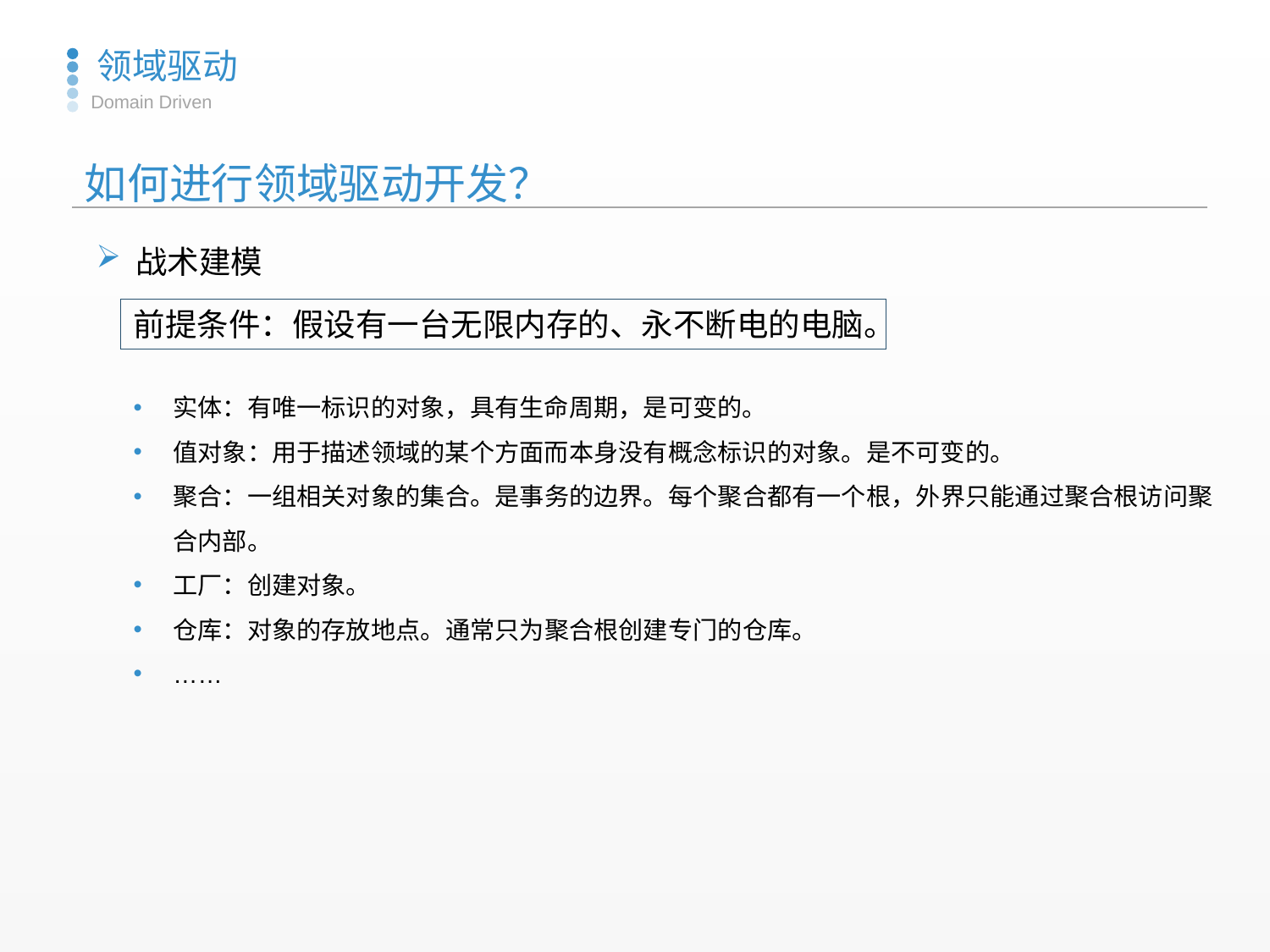

领域驱动

Domain Driven
| 如何进行领域驱动开发？ |
| --- |
战术建模
前提条件：假设有一台无限内存的、永不断电的电脑。
实体：有唯一标识的对象，具有生命周期，是可变的。
值对象：用于描述领域的某个方面而本身没有概念标识的对象。是不可变的。
聚合：一组相关对象的集合。是事务的边界。每个聚合都有一个根，外界只能通过聚合根访问聚合内部。
工厂：创建对象。
仓库：对象的存放地点。通常只为聚合根创建专门的仓库。
……